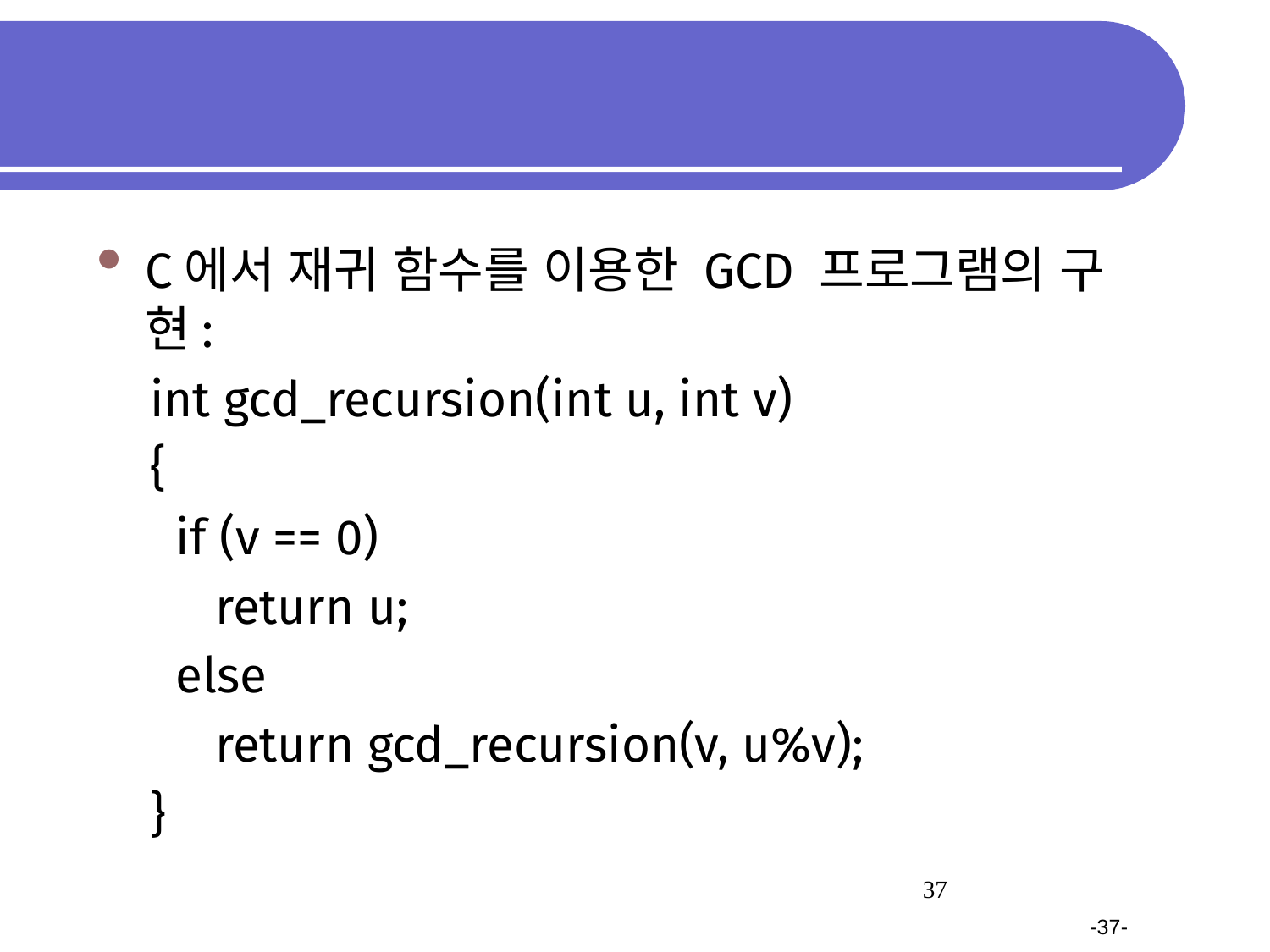

#
C에서 재귀 함수를 이용한 GCD 프로그램의 구현:
    int gcd_recursion(int u, int v)
    {
      if (v == 0)
         return u;
      else
         return gcd_recursion(v, u%v);
    }
37